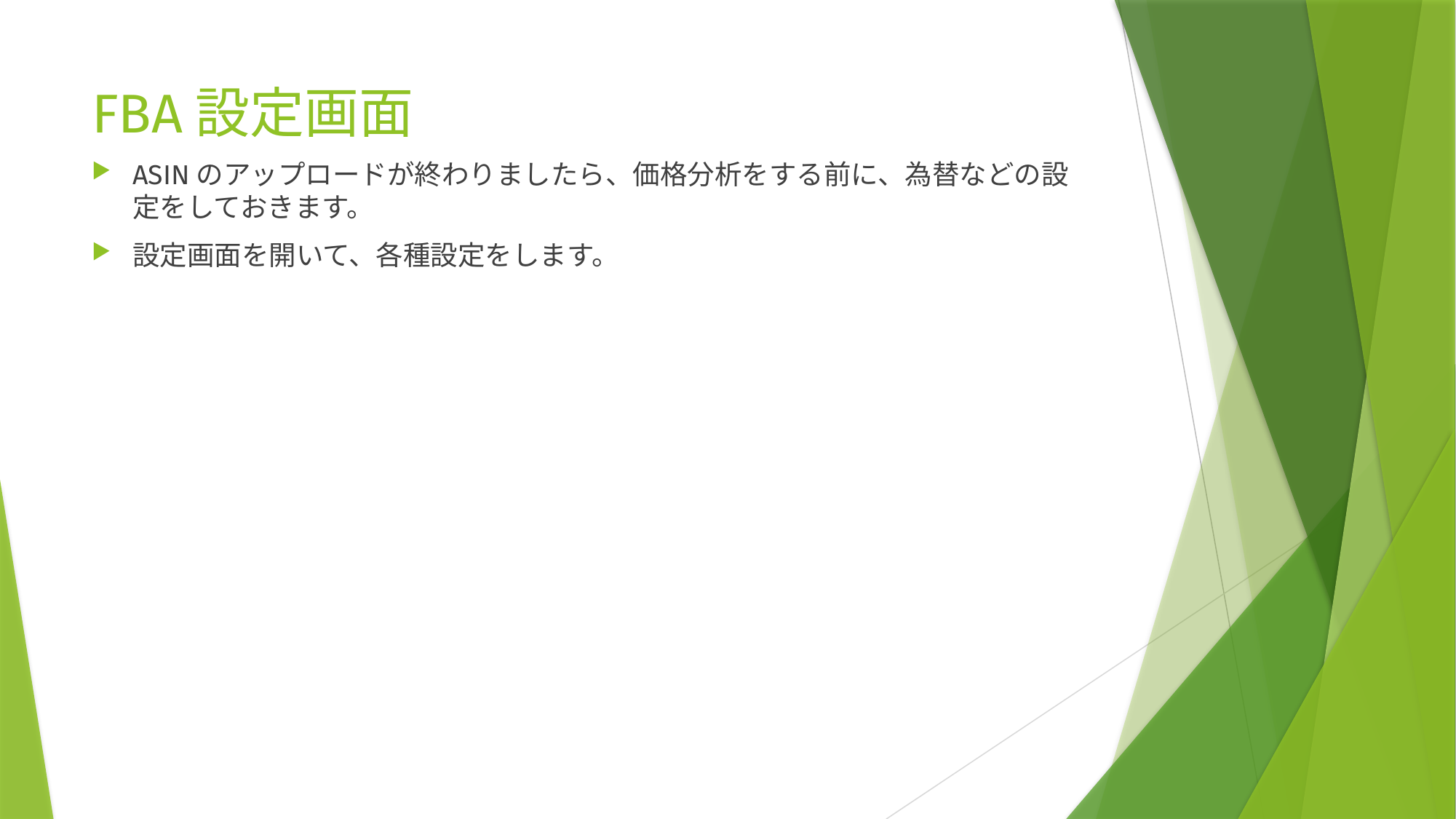

# FBA設定画面
ASINのアップロードが終わりましたら、価格分析をする前に、為替などの設定をしておきます。
設定画面を開いて、各種設定をします。